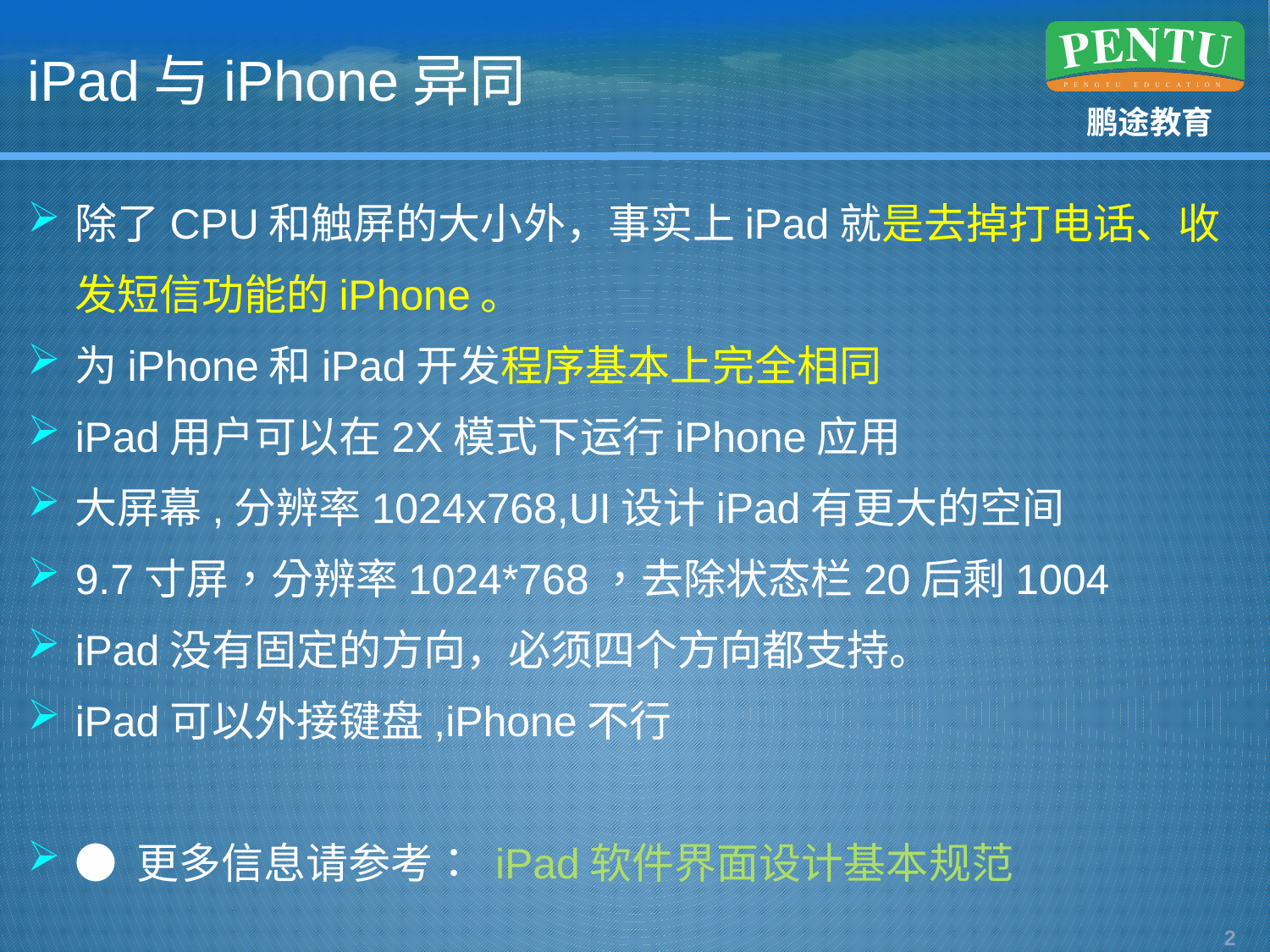

# iPad与iPhone异同
除了CPU和触屏的大小外，事实上iPad就是去掉打电话、收发短信功能的iPhone。
为iPhone和iPad开发程序基本上完全相同
iPad用户可以在2X模式下运行iPhone应用
大屏幕,分辨率1024x768,UI设计iPad有更大的空间
9.7寸屏，分辨率1024*768，去除状态栏20后剩1004
iPad没有固定的方向，必须四个方向都支持。
iPad可以外接键盘,iPhone不行

● 更多信息请参考： iPad软件界面设计基本规范
2